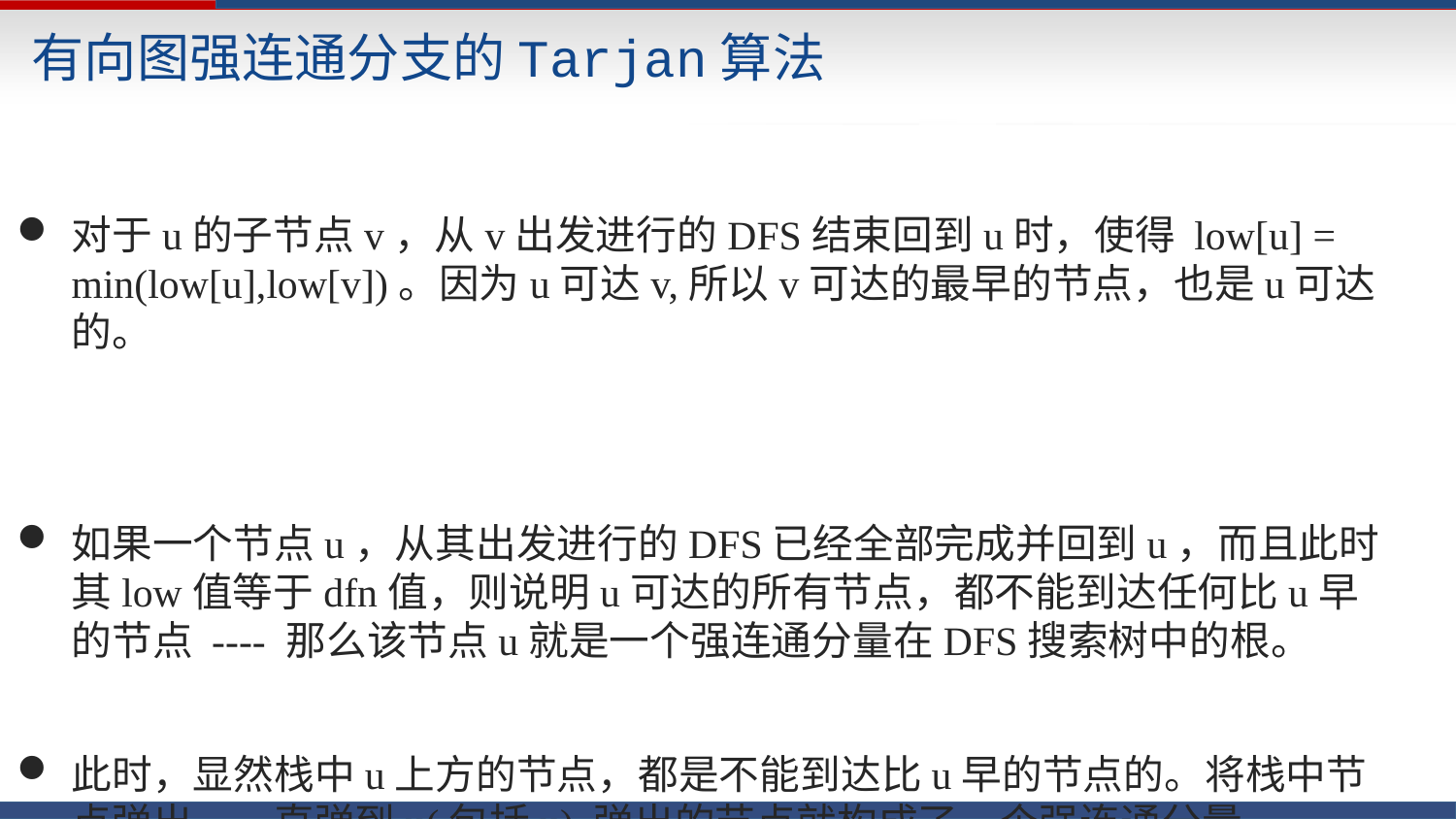

# 有向图强连通分支的Tarjan算法

对于u的子节点v，从v出发进行的DFS结束回到u时，使得 low[u] = min(low[u],low[v])。因为u可达v,所以v可达的最早的节点，也是u可达的。

如果一个节点u，从其出发进行的DFS已经全部完成并回到u，而且此时其low值等于dfn值，则说明u可达的所有节点，都不能到达任何比u早的节点 ---- 那么该节点u就是一个强连通分量在DFS搜索树中的根。

此时，显然栈中u上方的节点，都是不能到达比u早的节点的。将栈中节点弹出，一直弹到u(包括u),弹出的节点就构成了一个强连通分量.